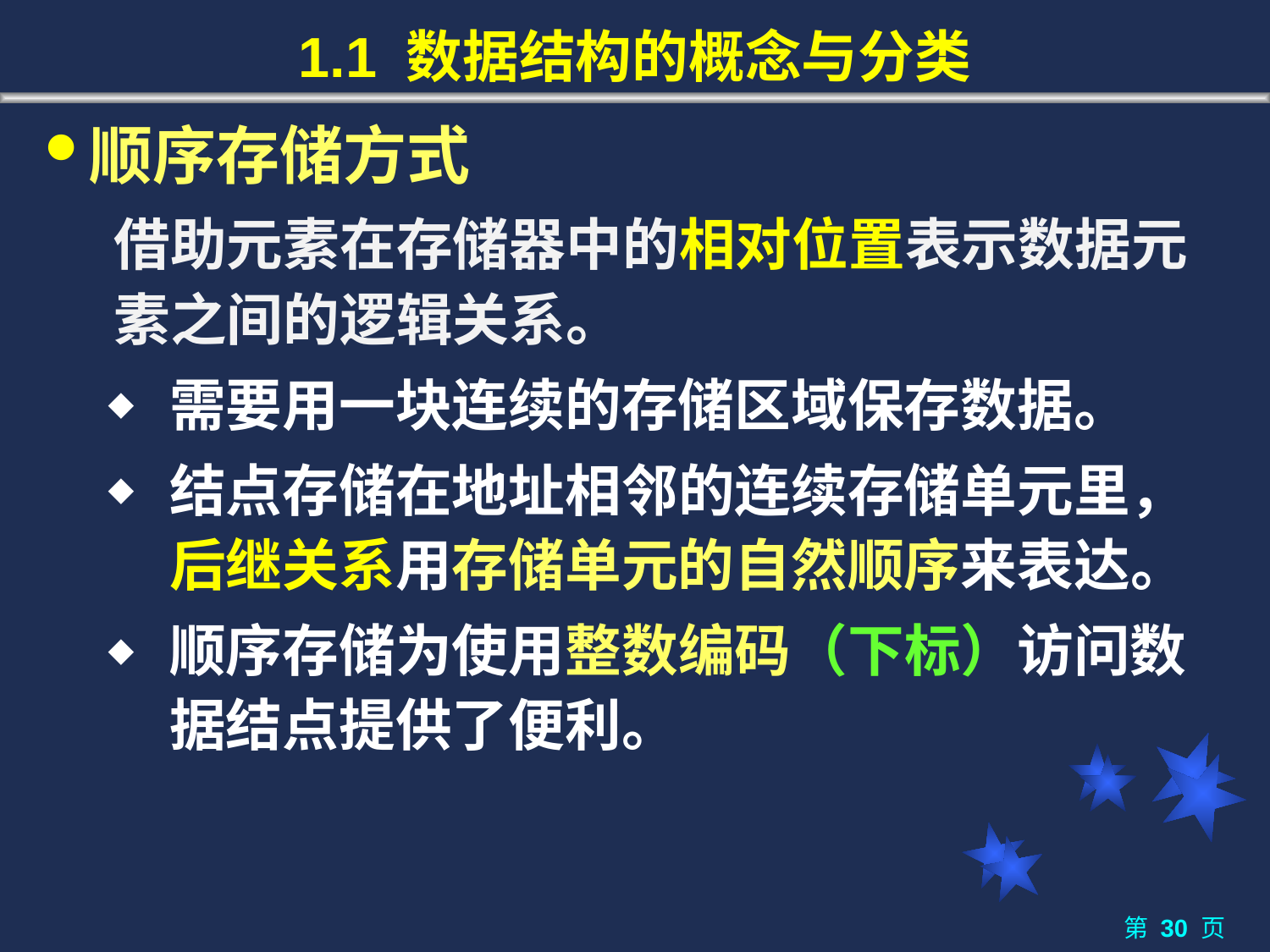

# 1.1 数据结构的概念与分类
顺序存储方式
	借助元素在存储器中的相对位置表示数据元素之间的逻辑关系。
需要用一块连续的存储区域保存数据。
结点存储在地址相邻的连续存储单元里，后继关系用存储单元的自然顺序来表达。
顺序存储为使用整数编码（下标）访问数据结点提供了便利。
第 30 页